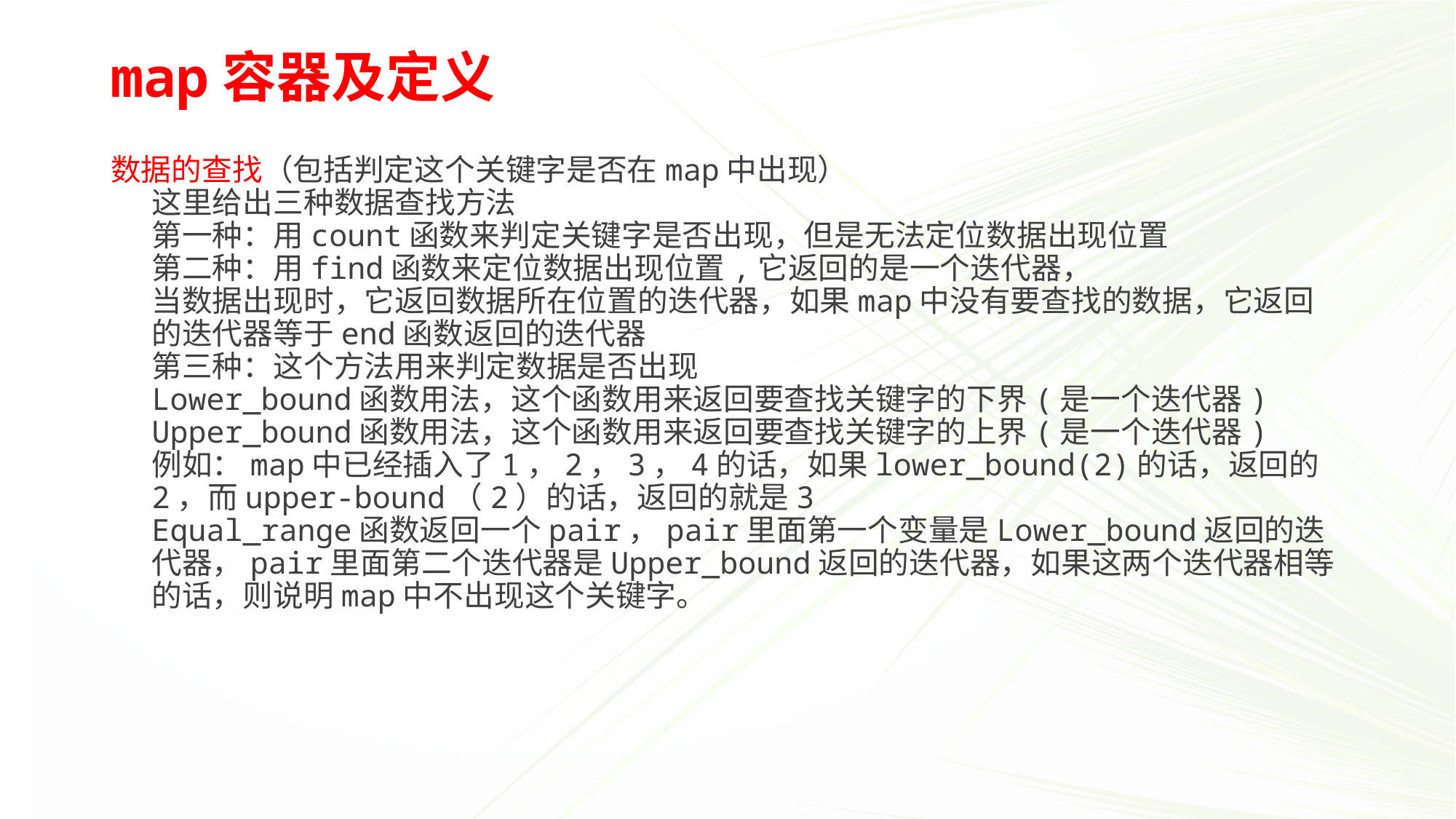

# map容器及定义
数据的查找（包括判定这个关键字是否在map中出现）
这里给出三种数据查找方法
第一种：用count函数来判定关键字是否出现，但是无法定位数据出现位置
第二种：用find函数来定位数据出现位置,它返回的是一个迭代器，
当数据出现时，它返回数据所在位置的迭代器，如果map中没有要查找的数据，它返回的迭代器等于end函数返回的迭代器
第三种：这个方法用来判定数据是否出现
Lower_bound函数用法，这个函数用来返回要查找关键字的下界(是一个迭代器)
Upper_bound函数用法，这个函数用来返回要查找关键字的上界(是一个迭代器)
例如：map中已经插入了1，2，3，4的话，如果lower_bound(2)的话，返回的2，而upper-bound（2）的话，返回的就是3
Equal_range函数返回一个pair，pair里面第一个变量是Lower_bound返回的迭代器，pair里面第二个迭代器是Upper_bound返回的迭代器，如果这两个迭代器相等的话，则说明map中不出现这个关键字。